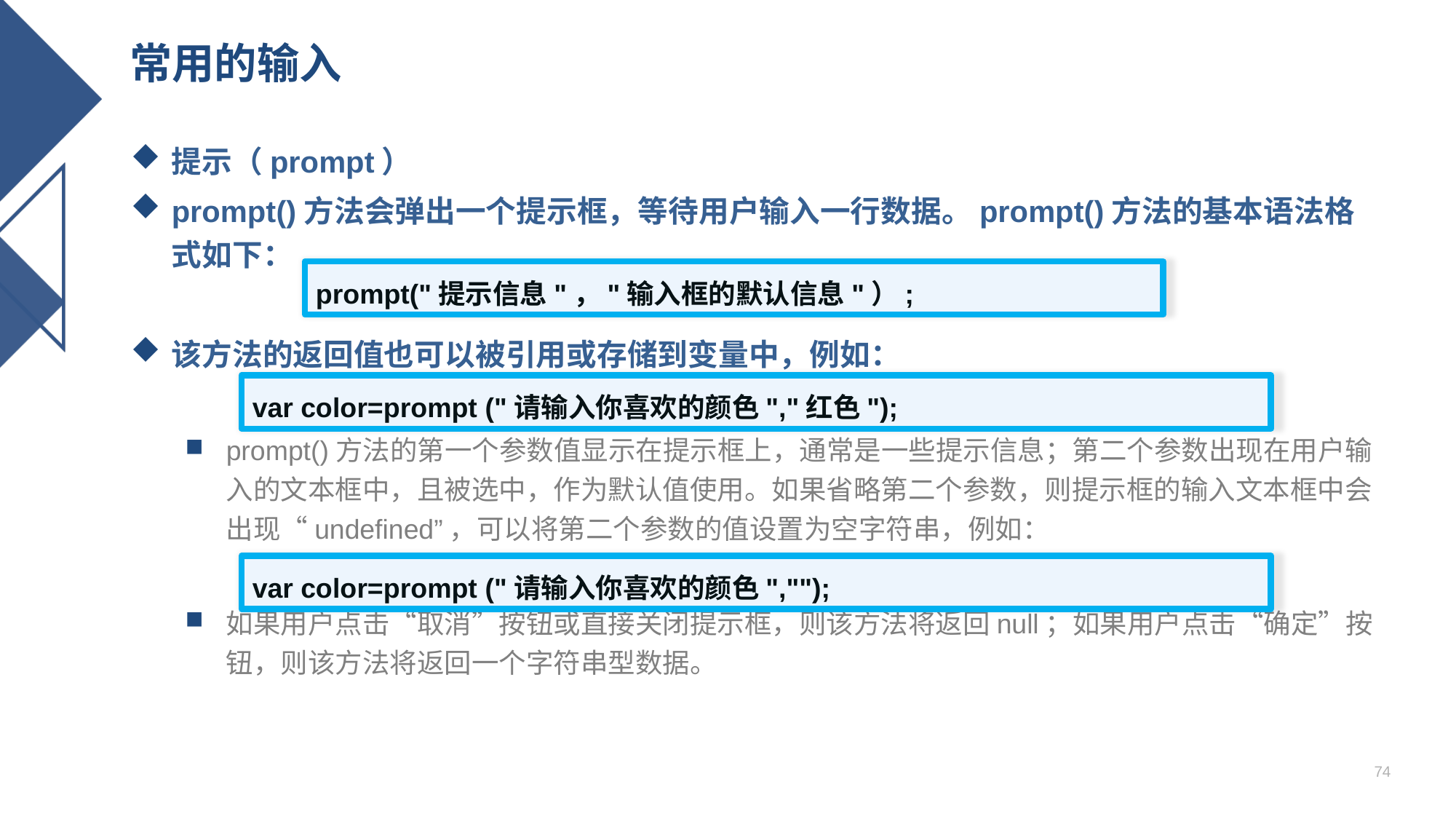

# 常用的输入
提示（prompt）
prompt()方法会弹出一个提示框，等待用户输入一行数据。prompt()方法的基本语法格式如下：

该方法的返回值也可以被引用或存储到变量中，例如：

prompt()方法的第一个参数值显示在提示框上，通常是一些提示信息；第二个参数出现在用户输入的文本框中，且被选中，作为默认值使用。如果省略第二个参数，则提示框的输入文本框中会出现“undefined”，可以将第二个参数的值设置为空字符串，例如：

如果用户点击“取消”按钮或直接关闭提示框，则该方法将返回null；如果用户点击“确定”按钮，则该方法将返回一个字符串型数据。

prompt("提示信息"，"输入框的默认信息"）;
var color=prompt ("请输入你喜欢的颜色","红色");
var color=prompt ("请输入你喜欢的颜色","");
74